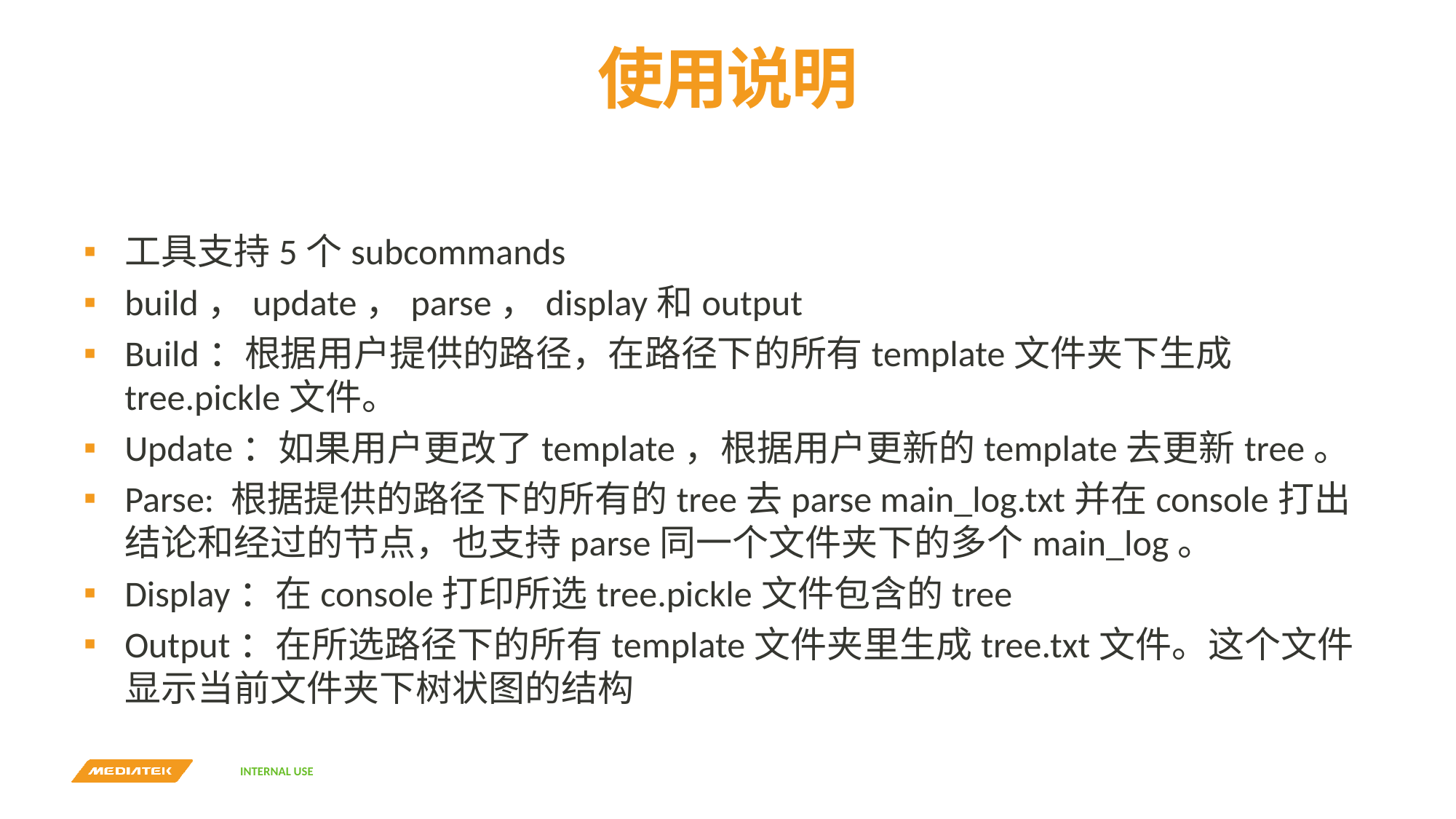

# 使用说明
工具支持5个subcommands
build，update，parse，display和output
Build：根据用户提供的路径，在路径下的所有template文件夹下生成tree.pickle文件。
Update：如果用户更改了template，根据用户更新的template去更新tree。
Parse: 根据提供的路径下的所有的tree去parse main_log.txt并在console打出结论和经过的节点，也支持parse同一个文件夹下的多个main_log。
Display：在console打印所选tree.pickle文件包含的tree
Output：在所选路径下的所有template文件夹里生成tree.txt文件。这个文件显示当前文件夹下树状图的结构